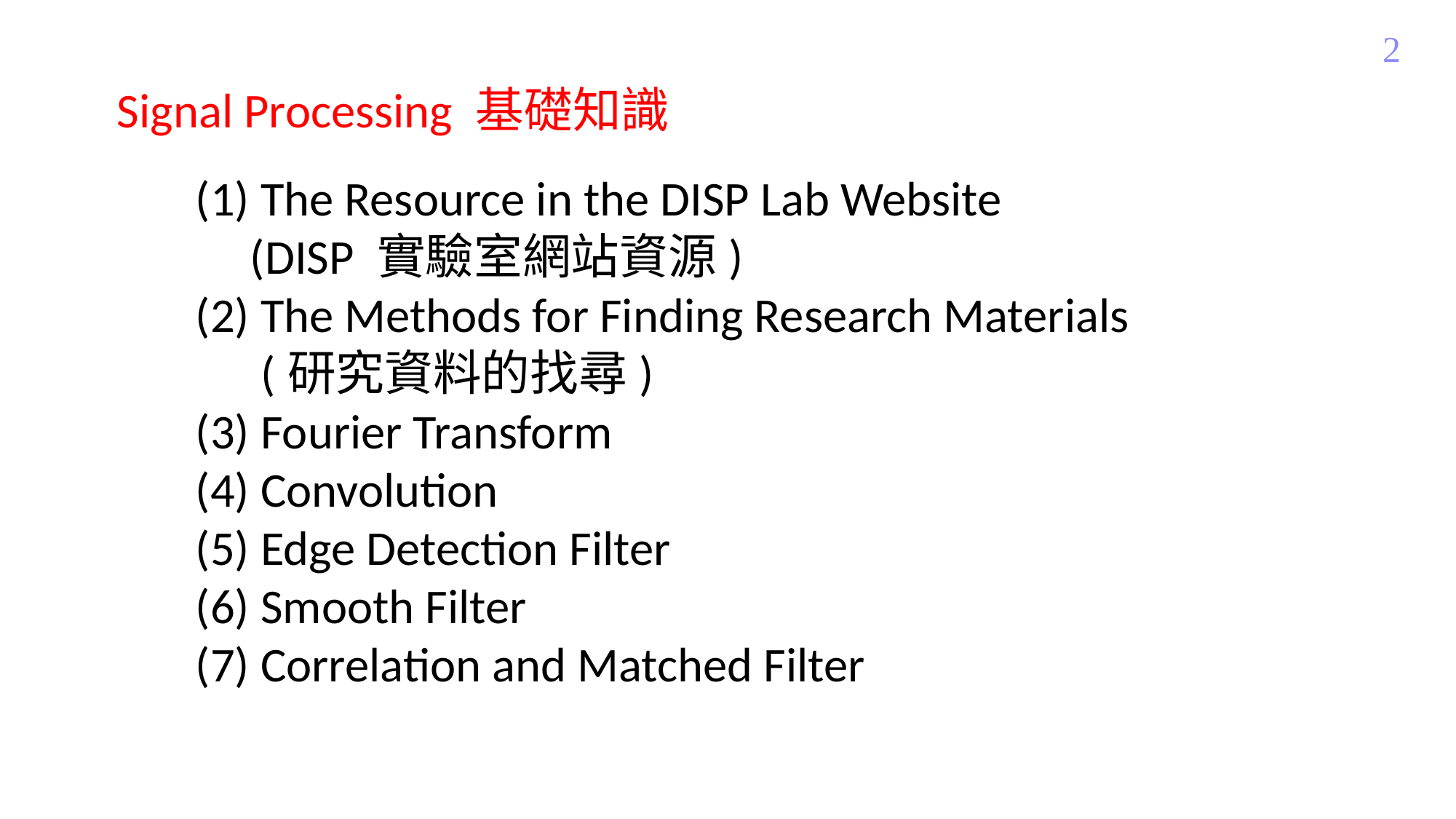

2
Signal Processing 基礎知識
(1) The Resource in the DISP Lab Website
     (DISP 實驗室網站資源)
(2) The Methods for Finding Research Materials
      (研究資料的找尋)
(3) Fourier Transform
(4) Convolution
(5) Edge Detection Filter
(6) Smooth Filter
(7) Correlation and Matched Filter